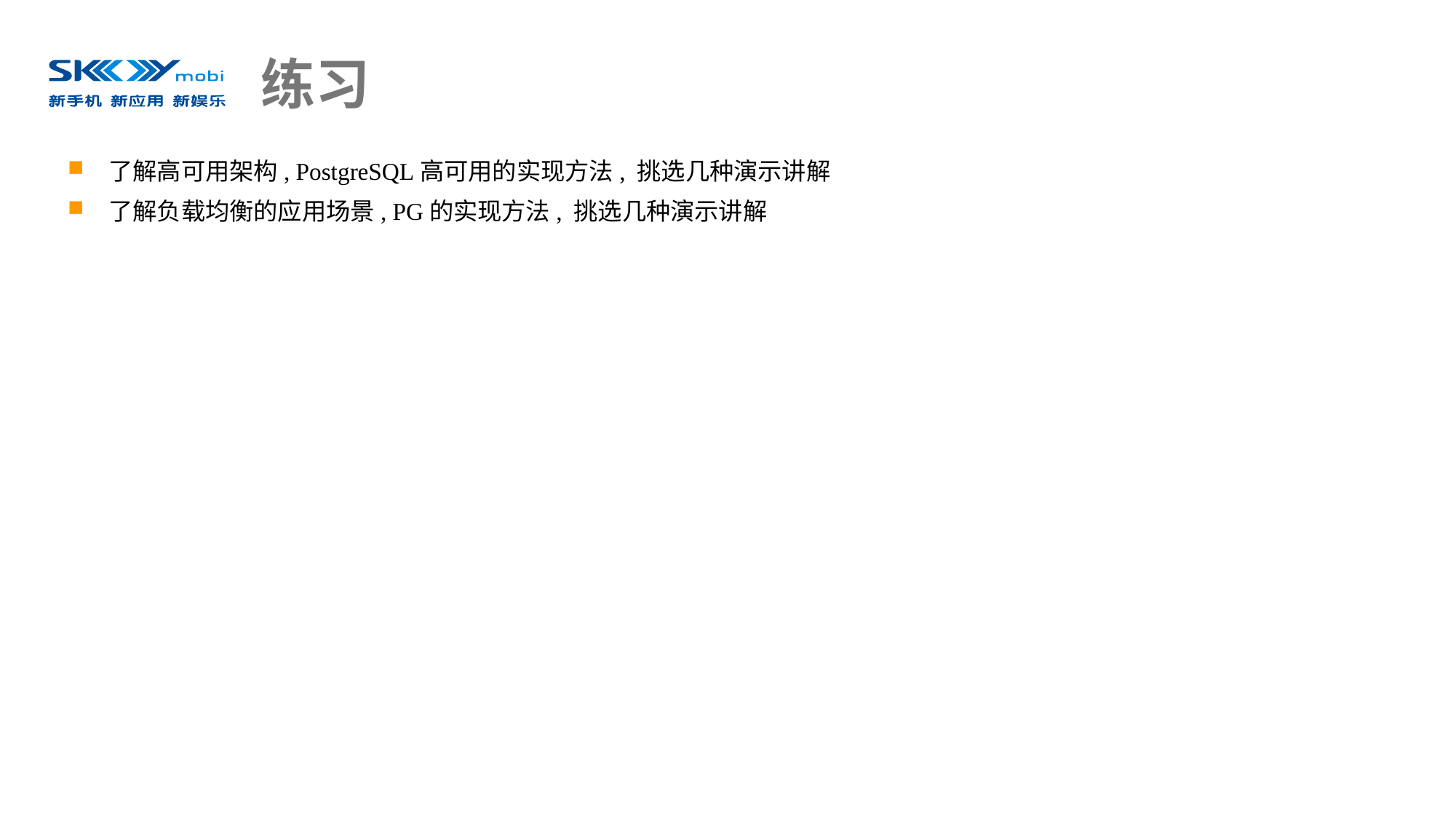

# 练习
了解高可用架构, PostgreSQL高可用的实现方法, 挑选几种演示讲解
了解负载均衡的应用场景, PG的实现方法, 挑选几种演示讲解